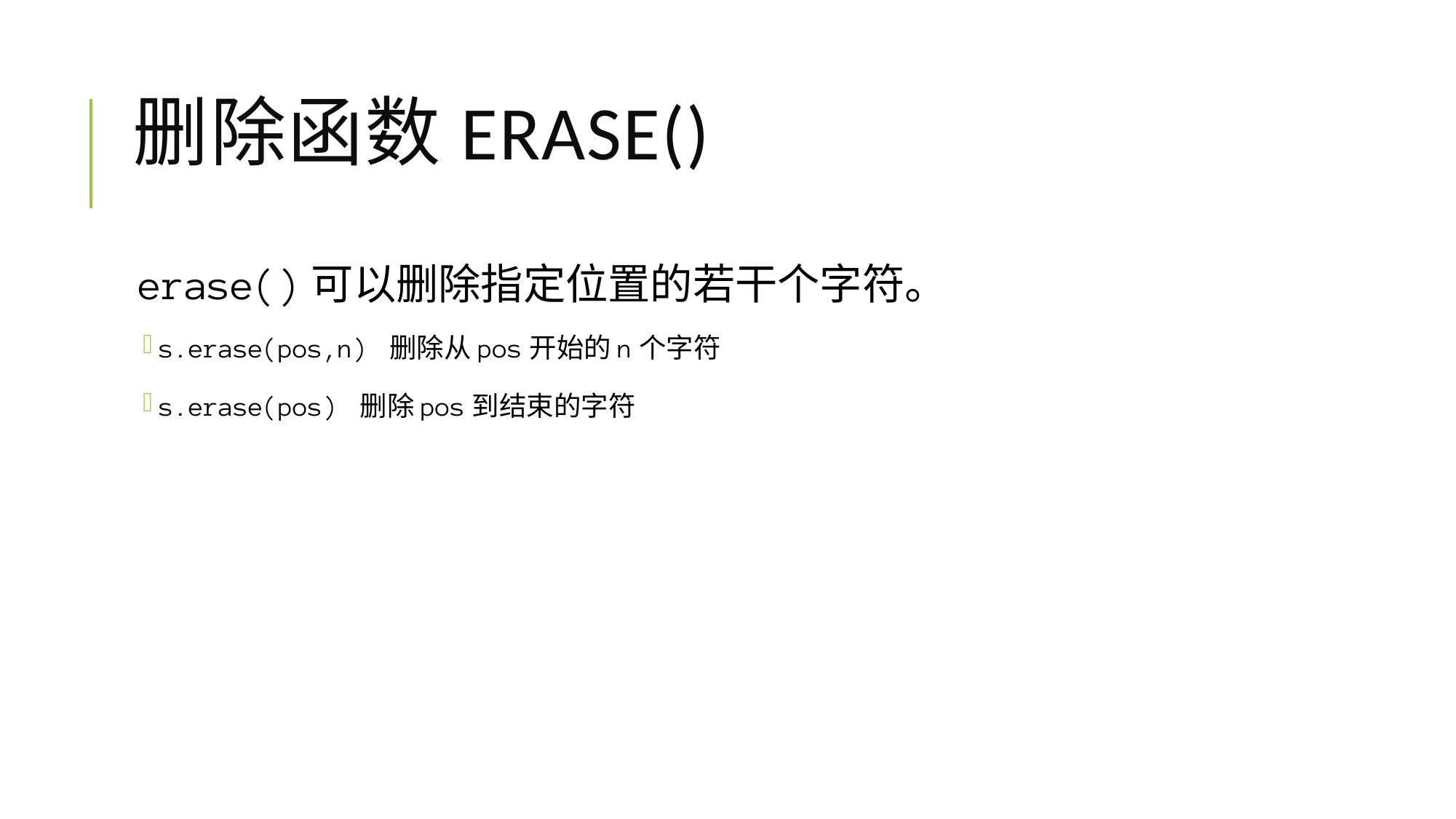

# 删除函数erase()
erase()可以删除指定位置的若干个字符。
s.erase(pos,n) 删除从pos开始的n个字符
s.erase(pos) 删除pos到结束的字符